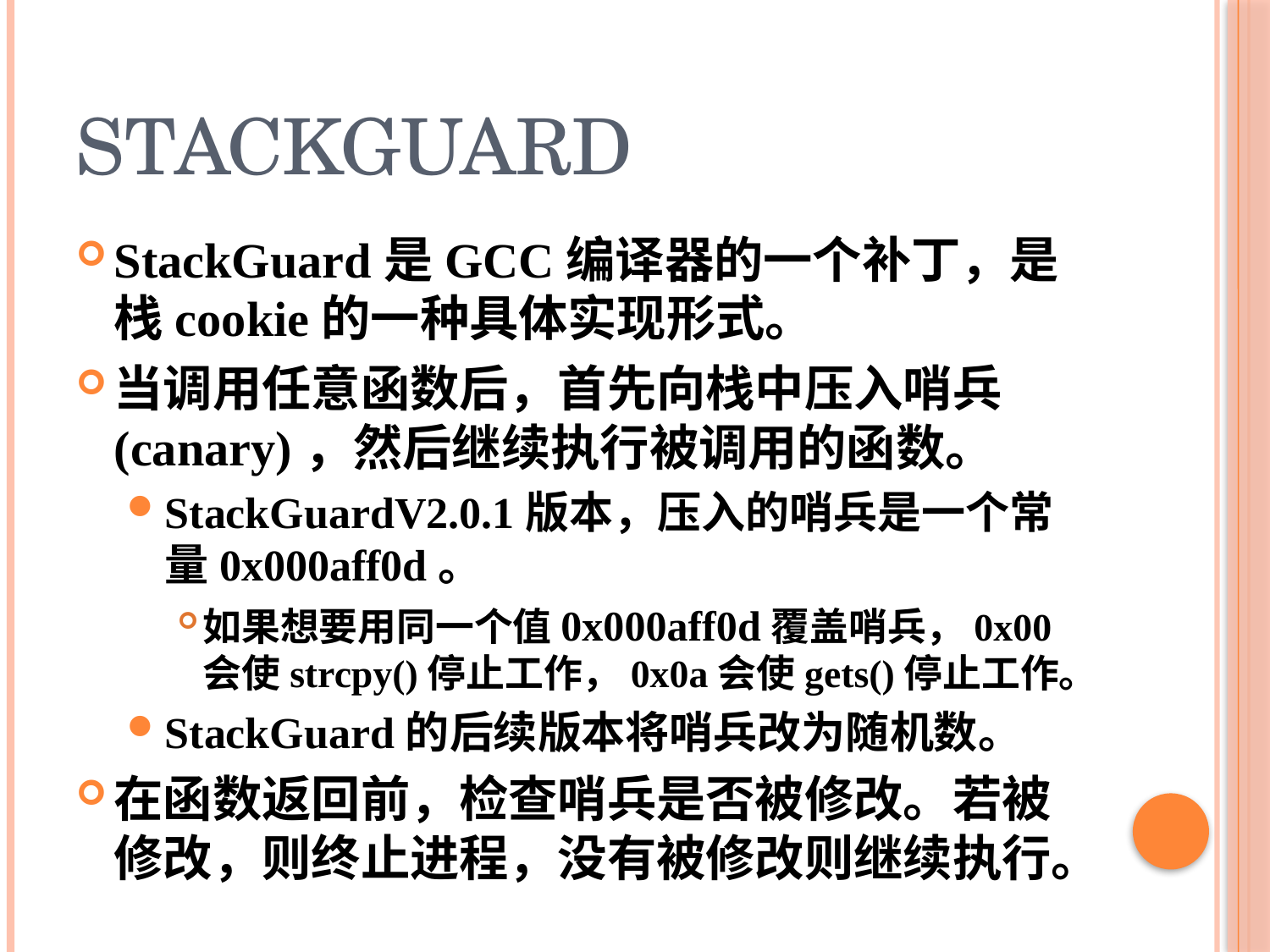

# stackguard
StackGuard是GCC编译器的一个补丁，是栈cookie的一种具体实现形式。
当调用任意函数后，首先向栈中压入哨兵(canary)，然后继续执行被调用的函数。
StackGuardV2.0.1版本，压入的哨兵是一个常量0x000aff0d。
如果想要用同一个值0x000aff0d覆盖哨兵，0x00会使strcpy()停止工作，0x0a会使gets()停止工作。
StackGuard的后续版本将哨兵改为随机数。
在函数返回前，检查哨兵是否被修改。若被修改，则终止进程，没有被修改则继续执行。